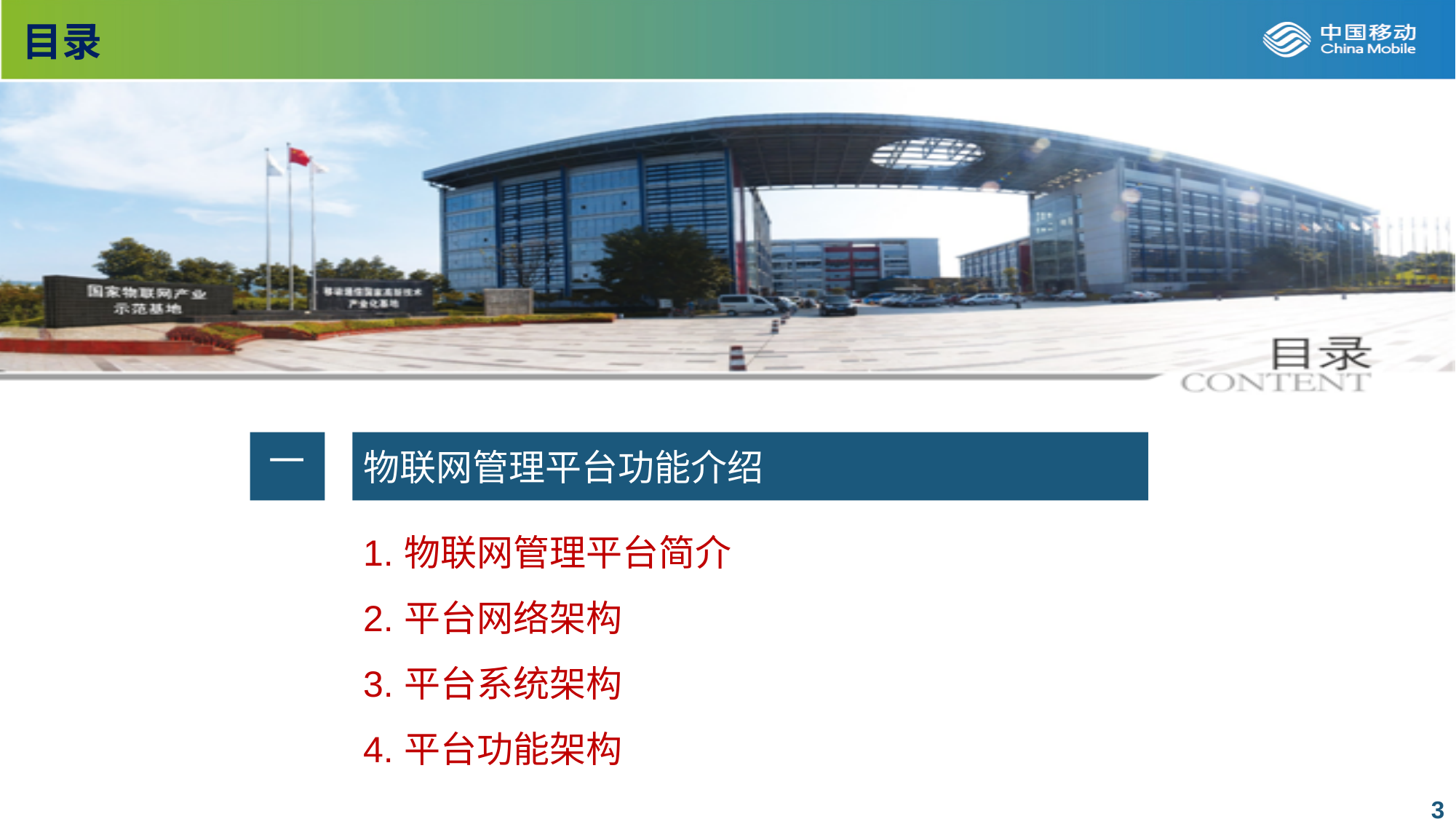

# 目录
物联网管理平台功能介绍
一
物联网管理平台简介
平台网络架构
平台系统架构
平台功能架构